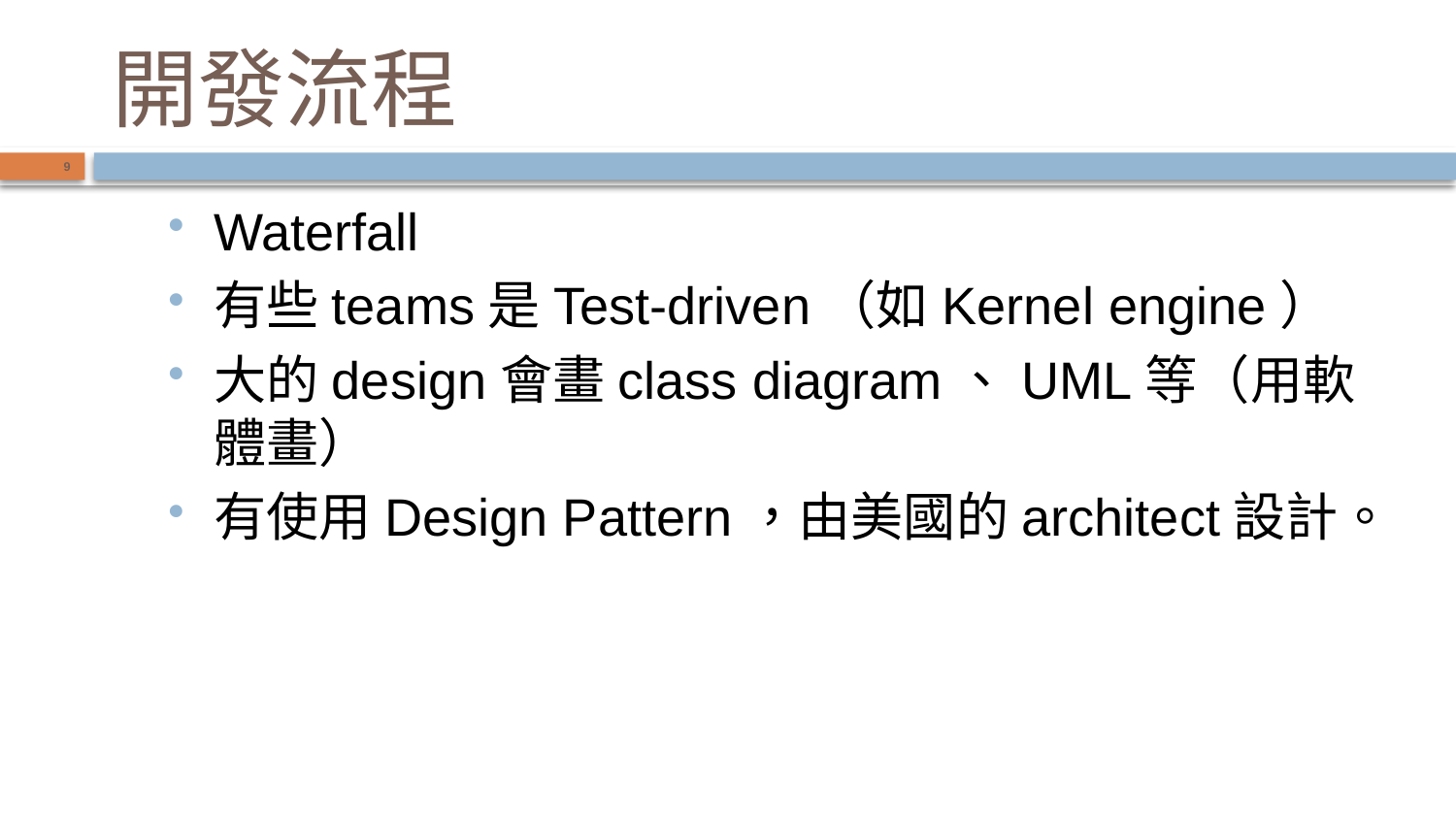

# 開發流程
9
Waterfall
有些teams是Test-driven（如Kernel engine）
大的design會畫class diagram、UML等（用軟體畫）
有使用Design Pattern，由美國的architect設計。